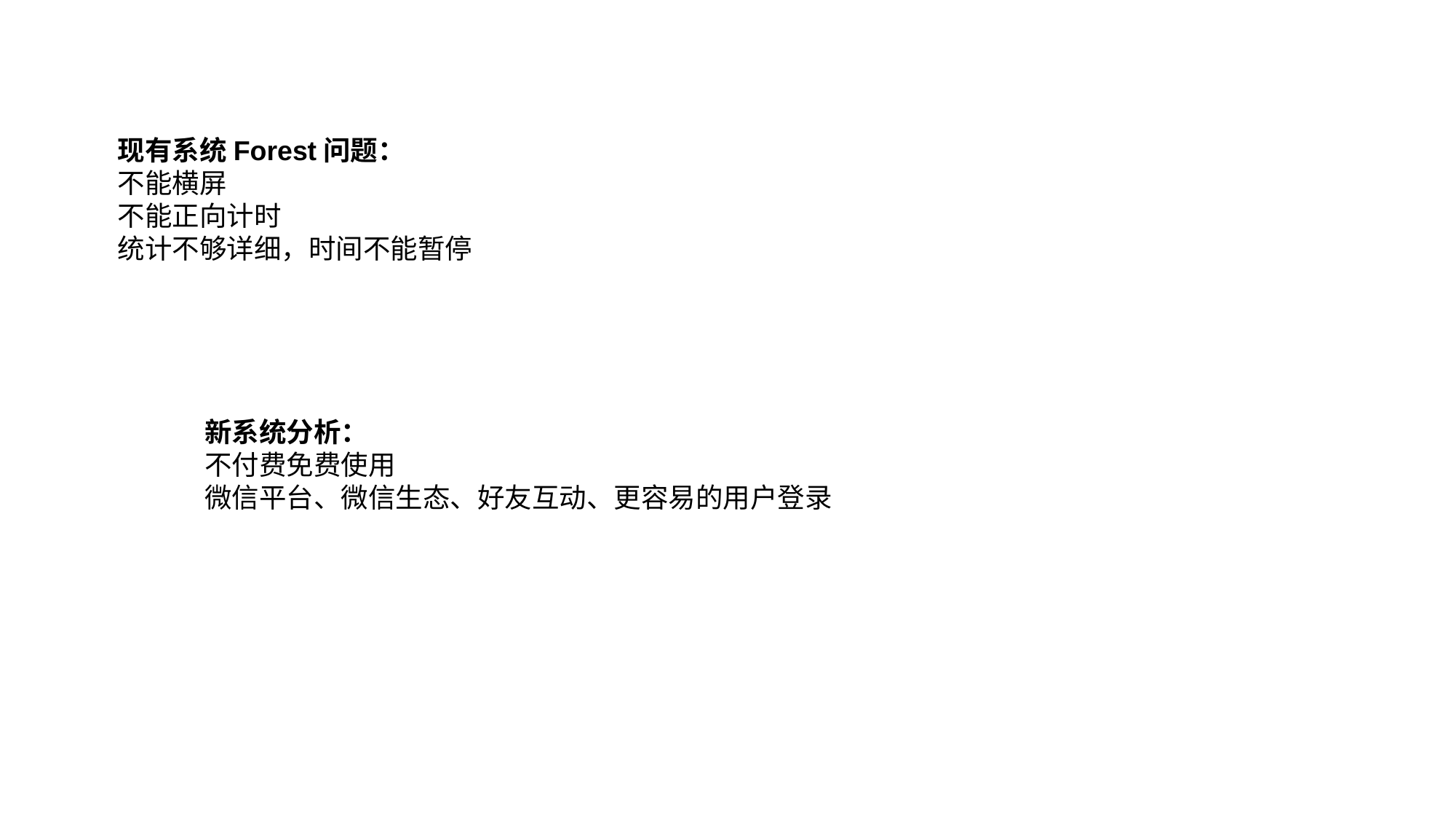

现有系统Forest问题：
不能横屏
不能正向计时
统计不够详细，时间不能暂停
新系统分析：
不付费免费使用
微信平台、微信生态、好友互动、更容易的用户登录